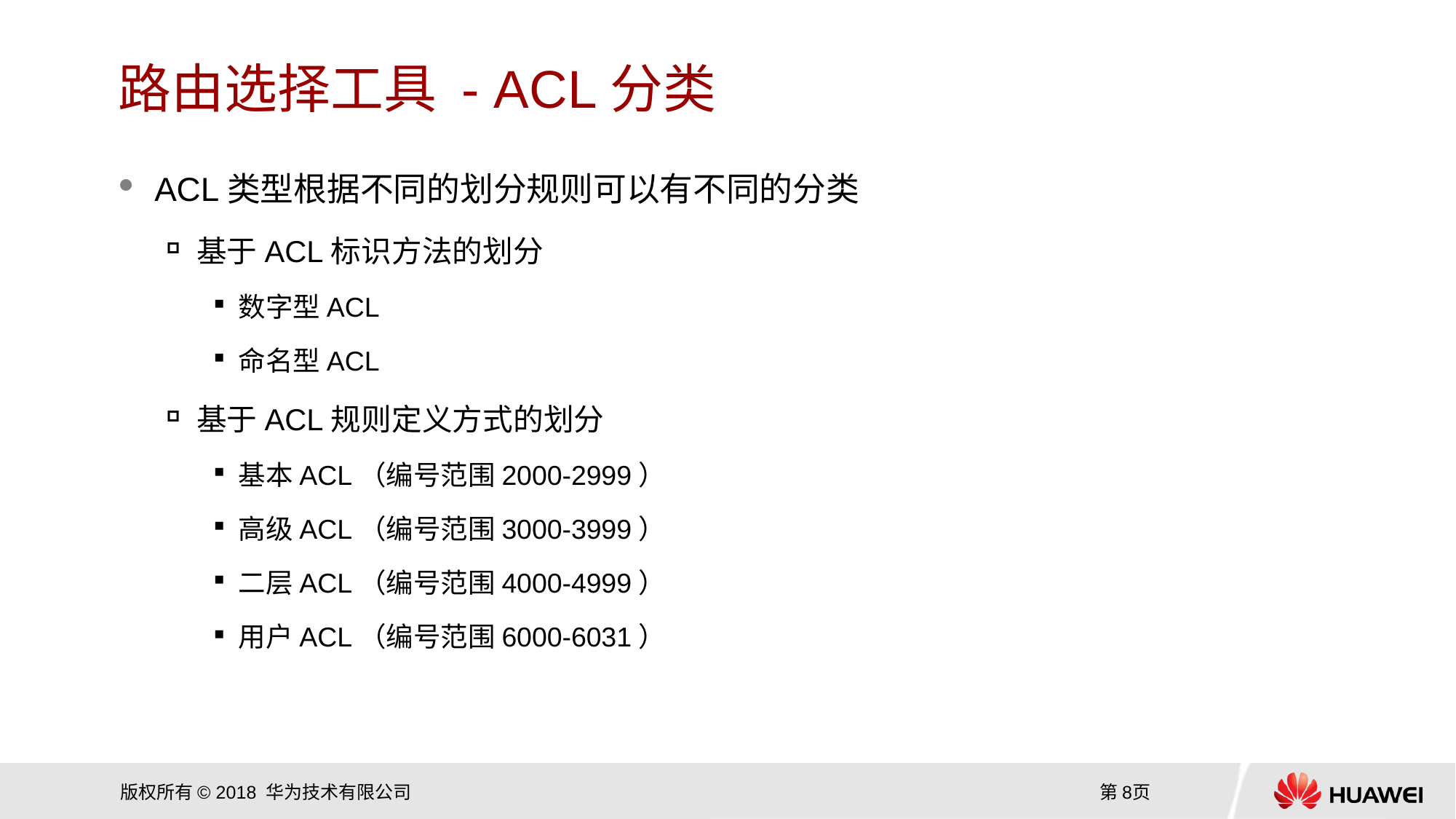

# 路由选择工具 - ACL分类
ACL类型根据不同的划分规则可以有不同的分类
基于ACL标识方法的划分
数字型ACL
命名型ACL
基于ACL规则定义方式的划分
基本ACL（编号范围2000-2999）
高级ACL（编号范围3000-3999）
二层ACL（编号范围4000-4999）
用户ACL（编号范围6000-6031）